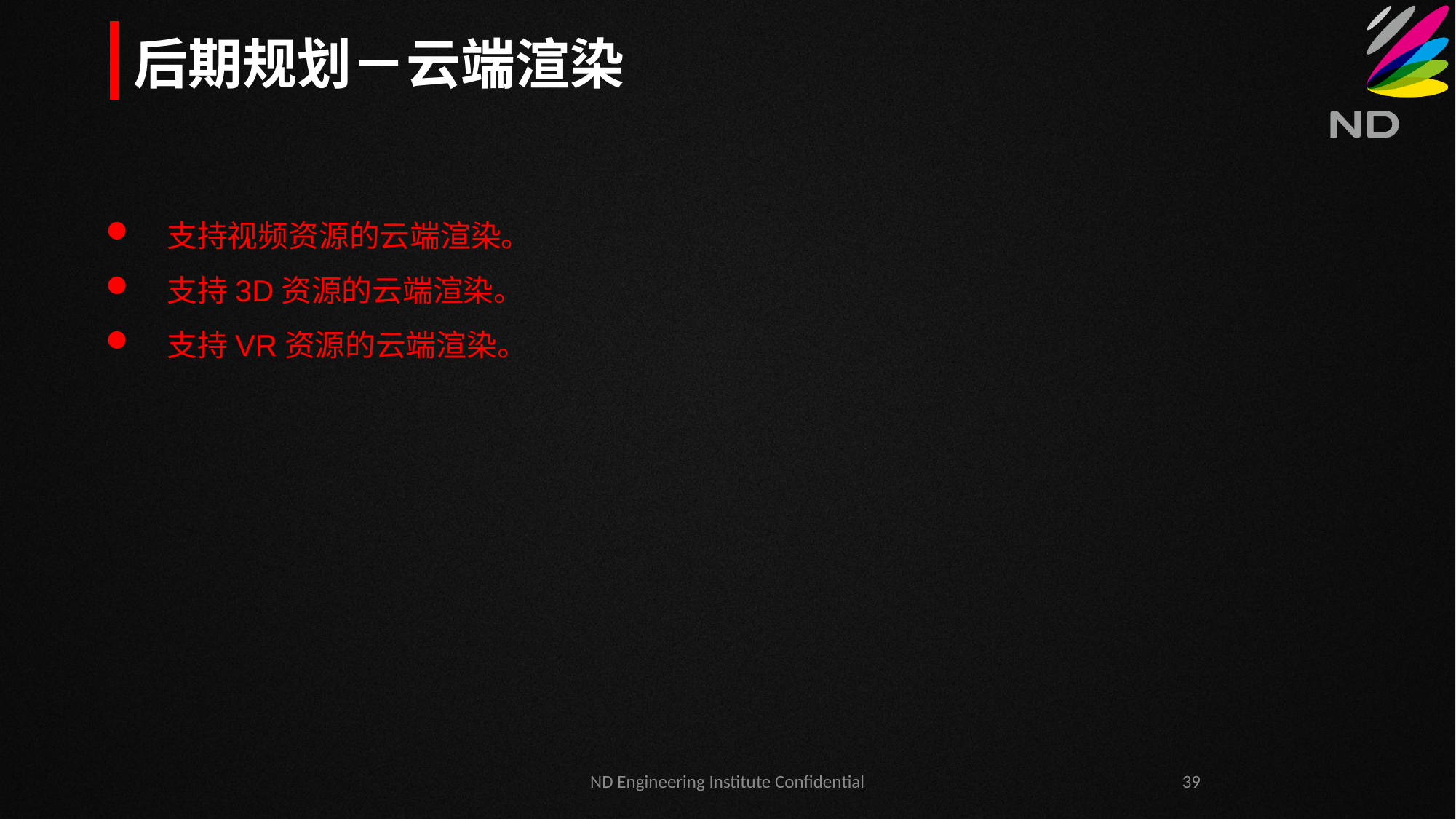

后期规划－云端渲染
支持视频资源的云端渲染。
支持3D资源的云端渲染。
支持VR资源的云端渲染。
ND Engineering Institute Confidential
39